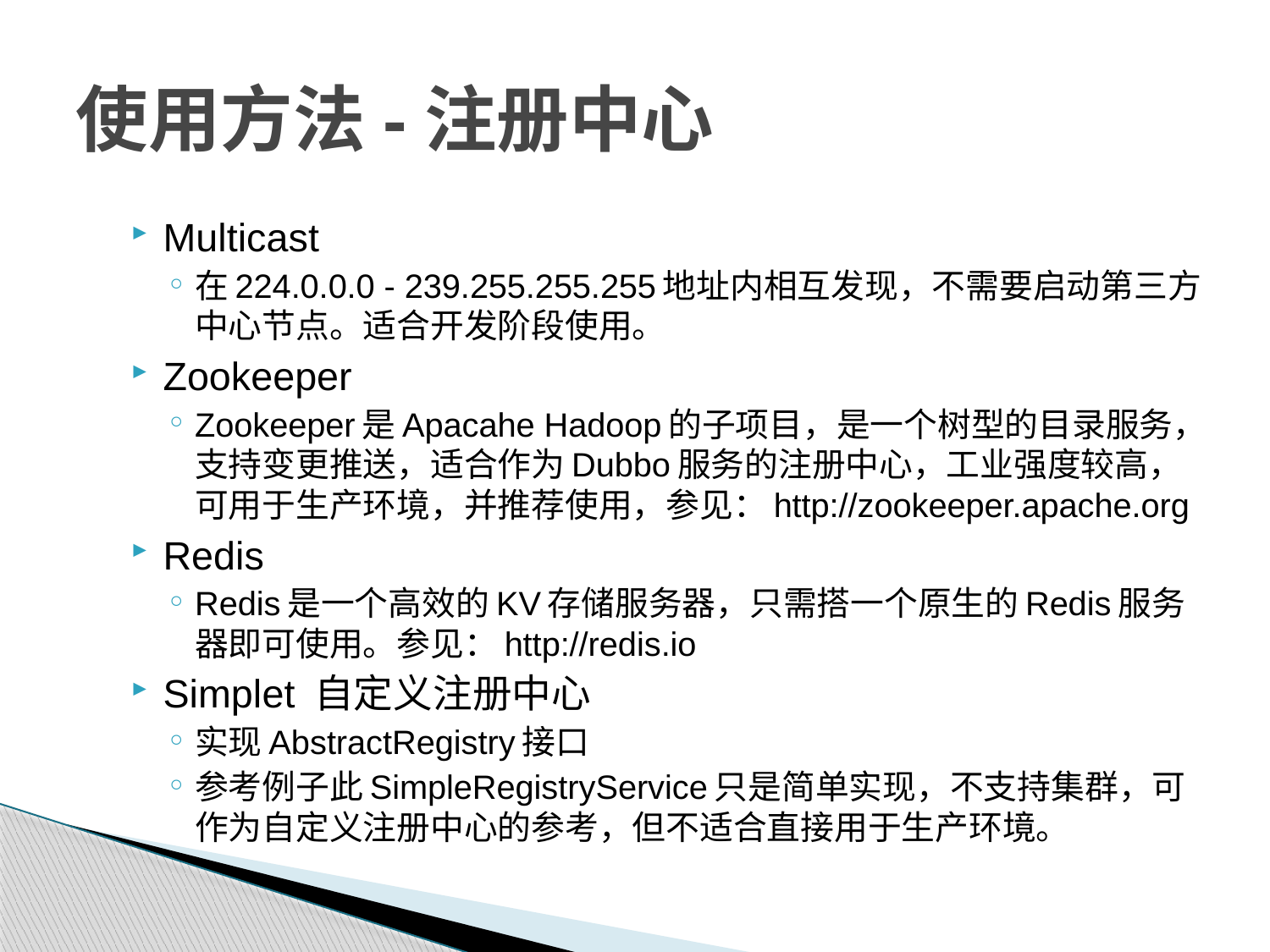

# 使用方法-注册中心
Multicast
在224.0.0.0 - 239.255.255.255地址内相互发现，不需要启动第三方中心节点。适合开发阶段使用。
Zookeeper
Zookeeper是Apacahe Hadoop的子项目，是一个树型的目录服务，支持变更推送，适合作为Dubbo服务的注册中心，工业强度较高，可用于生产环境，并推荐使用，参见：http://zookeeper.apache.org
Redis
Redis是一个高效的KV存储服务器，只需搭一个原生的Redis服务器即可使用。参见：http://redis.io
Simplet 自定义注册中心
实现AbstractRegistry接口
参考例子此SimpleRegistryService只是简单实现，不支持集群，可作为自定义注册中心的参考，但不适合直接用于生产环境。